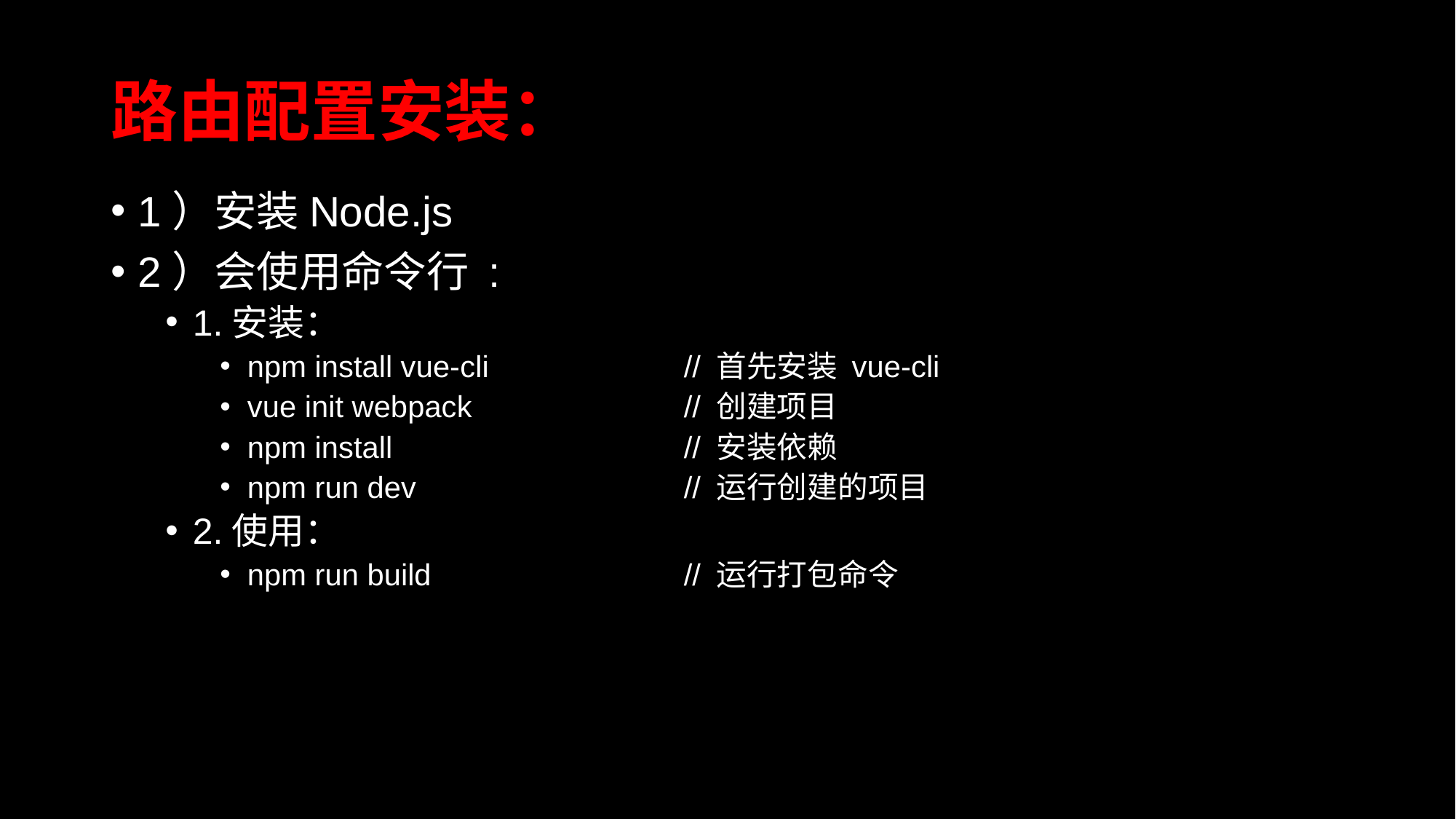

# 路由配置安装：
1）安装Node.js
2）会使用命令行 :
1.安装：
npm install vue-cli		// 首先安装 vue-cli
vue init webpack		// 创建项目
npm install			// 安装依赖
npm run dev			// 运行创建的项目
2.使用：
npm run build			// 运行打包命令